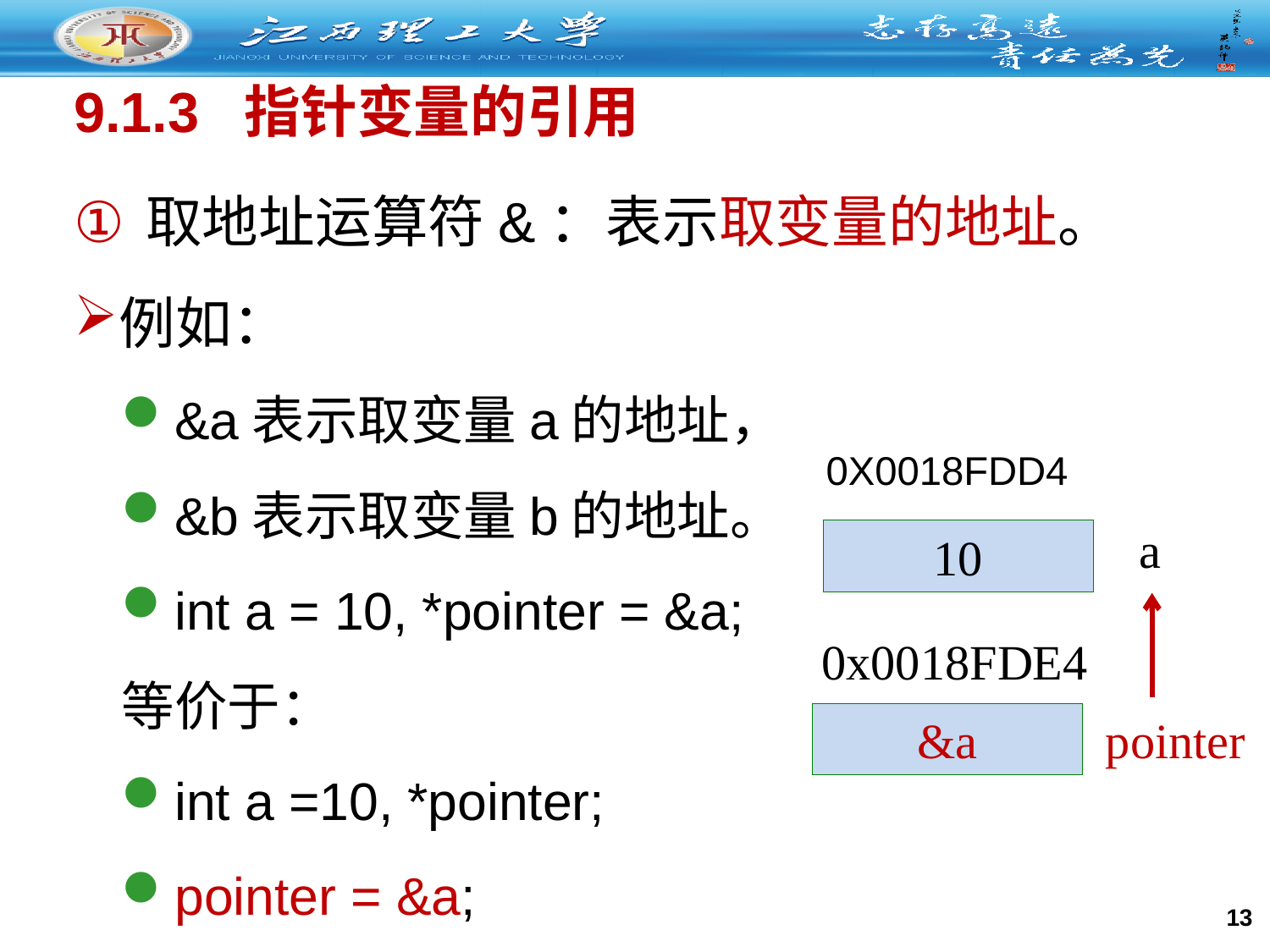

# 9.1.3  指针变量的引用
取地址运算符&：表示取变量的地址。
例如：
&a表示取变量a的地址，
&b表示取变量b的地址。
int a = 10, *pointer = &a;
等价于：
int a =10, *pointer;
pointer = &a;
0X0018FDD4
a
10
0x0018FDE4
&a
pointer
13